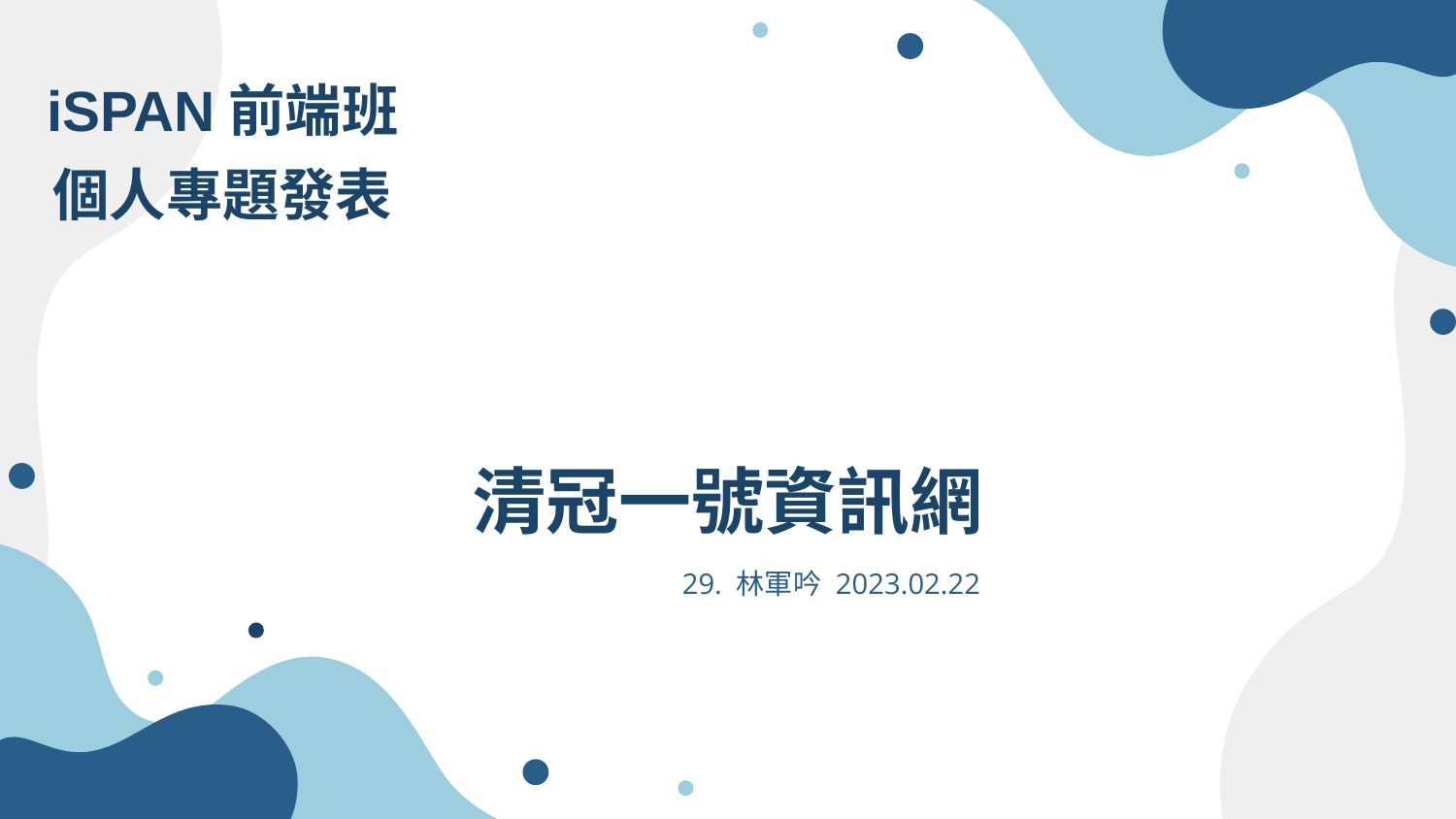

# iSPAN前端班 個人專題發表
清冠一號資訊網
29. 林軍吟 2023.02.22